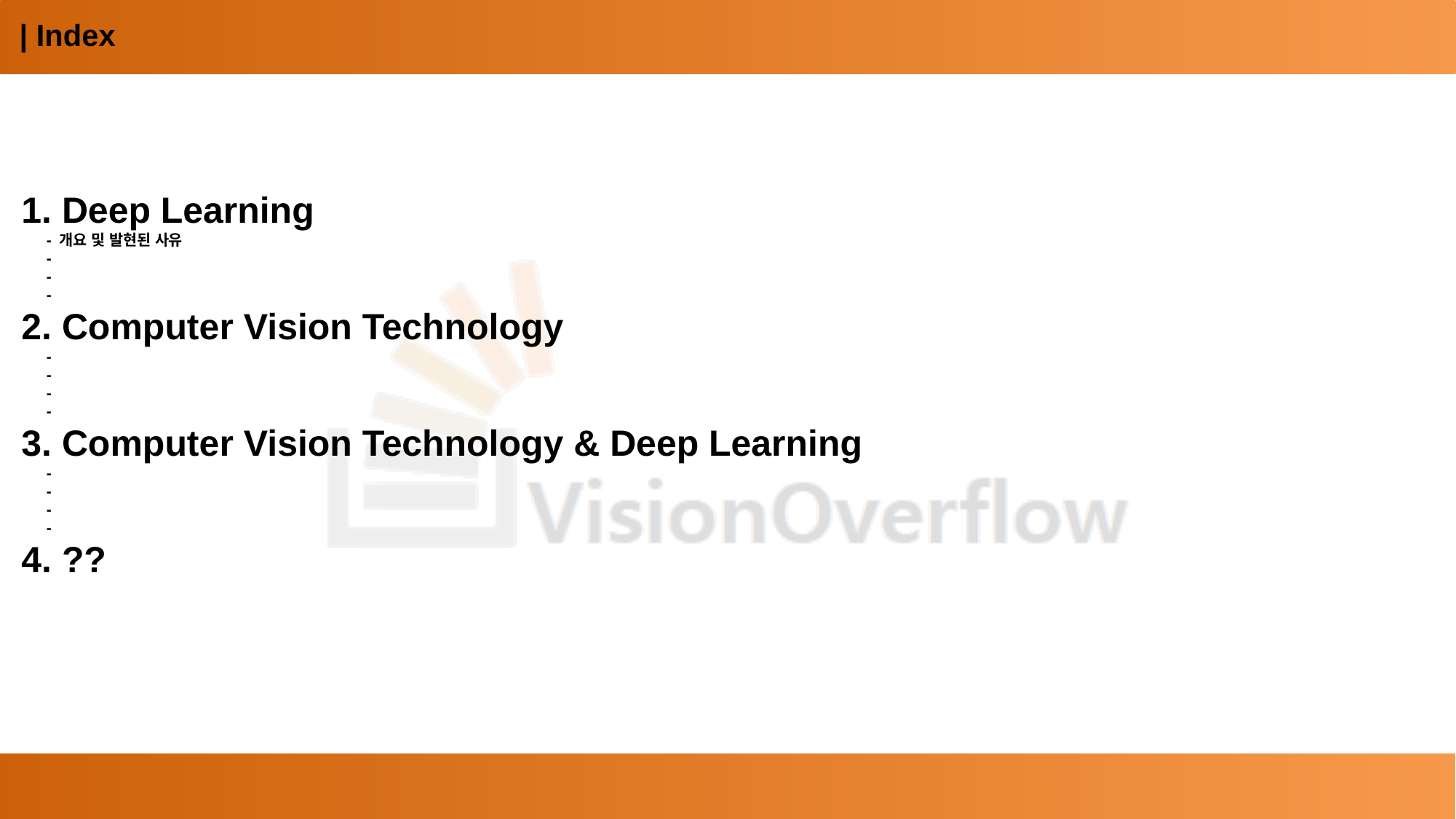

| Index
1. Deep Learning
      - 개요 및 발현된 사유
      -
      -
      -
2. Computer Vision Technology
      -
      -
      -
      -
3. Computer Vision Technology & Deep Learning
      -
      -
      -
      -
4. ??